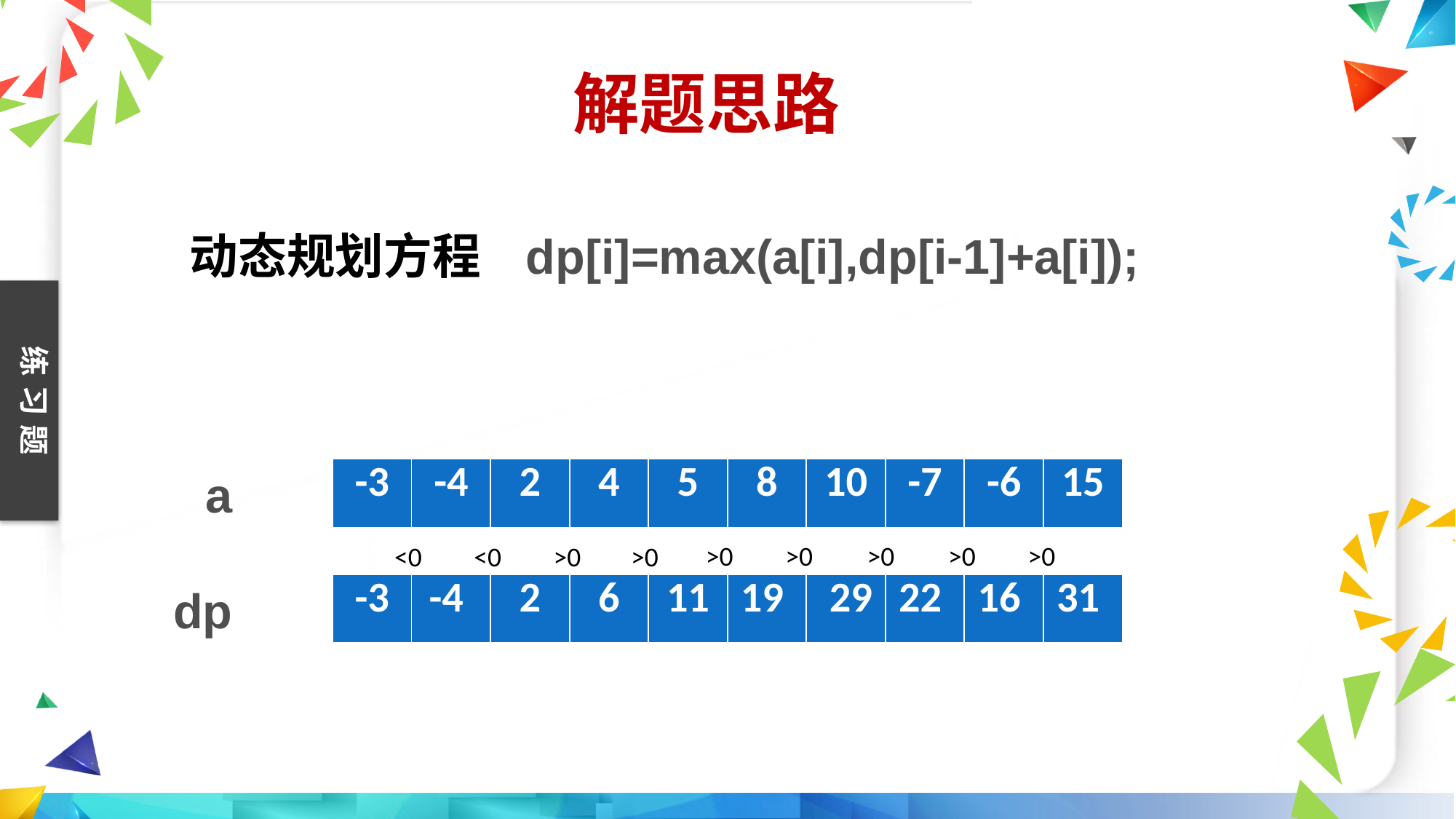

解题思路
动态规划方程
dp[i]=max(a[i],dp[i-1]+a[i]);
a
| -3 | -4 | 2 | 4 | 5 | 8 | 10 | -7 | -6 | 15 |
| --- | --- | --- | --- | --- | --- | --- | --- | --- | --- |
>0
>0
>0
>0
>0
<0
>0
<0
>0
dp
| -3 |  |  |  |  |  |  |  |  |  |
| --- | --- | --- | --- | --- | --- | --- | --- | --- | --- |
| -3 | -4 |  |  |  |  |  |  |  |  |
| --- | --- | --- | --- | --- | --- | --- | --- | --- | --- |
| -3 | -4 | 2 |  |  |  |  |  |  |  |
| --- | --- | --- | --- | --- | --- | --- | --- | --- | --- |
| -3 | -4 | 2 | 6 |  |  |  |  |  |  |
| --- | --- | --- | --- | --- | --- | --- | --- | --- | --- |
| -3 | -4 | 2 | 6 | 11 |  |  |  |  |  |
| --- | --- | --- | --- | --- | --- | --- | --- | --- | --- |
| -3 | -4 | 2 | 6 | 11 | 19 |  |  |  |  |
| --- | --- | --- | --- | --- | --- | --- | --- | --- | --- |
| -3 | -4 | 2 | 6 | 11 | 19 | 29 |  |  |  |
| --- | --- | --- | --- | --- | --- | --- | --- | --- | --- |
| -3 | -4 | 2 | 6 | 11 | 19 | 29 | 22 |  |  |
| --- | --- | --- | --- | --- | --- | --- | --- | --- | --- |
| -3 | -4 | 2 | 6 | 11 | 19 | 29 | 22 | 16 |  |
| --- | --- | --- | --- | --- | --- | --- | --- | --- | --- |
| -3 | -4 | 2 | 6 | 11 | 19 | 29 | 22 | 16 | 31 |
| --- | --- | --- | --- | --- | --- | --- | --- | --- | --- |